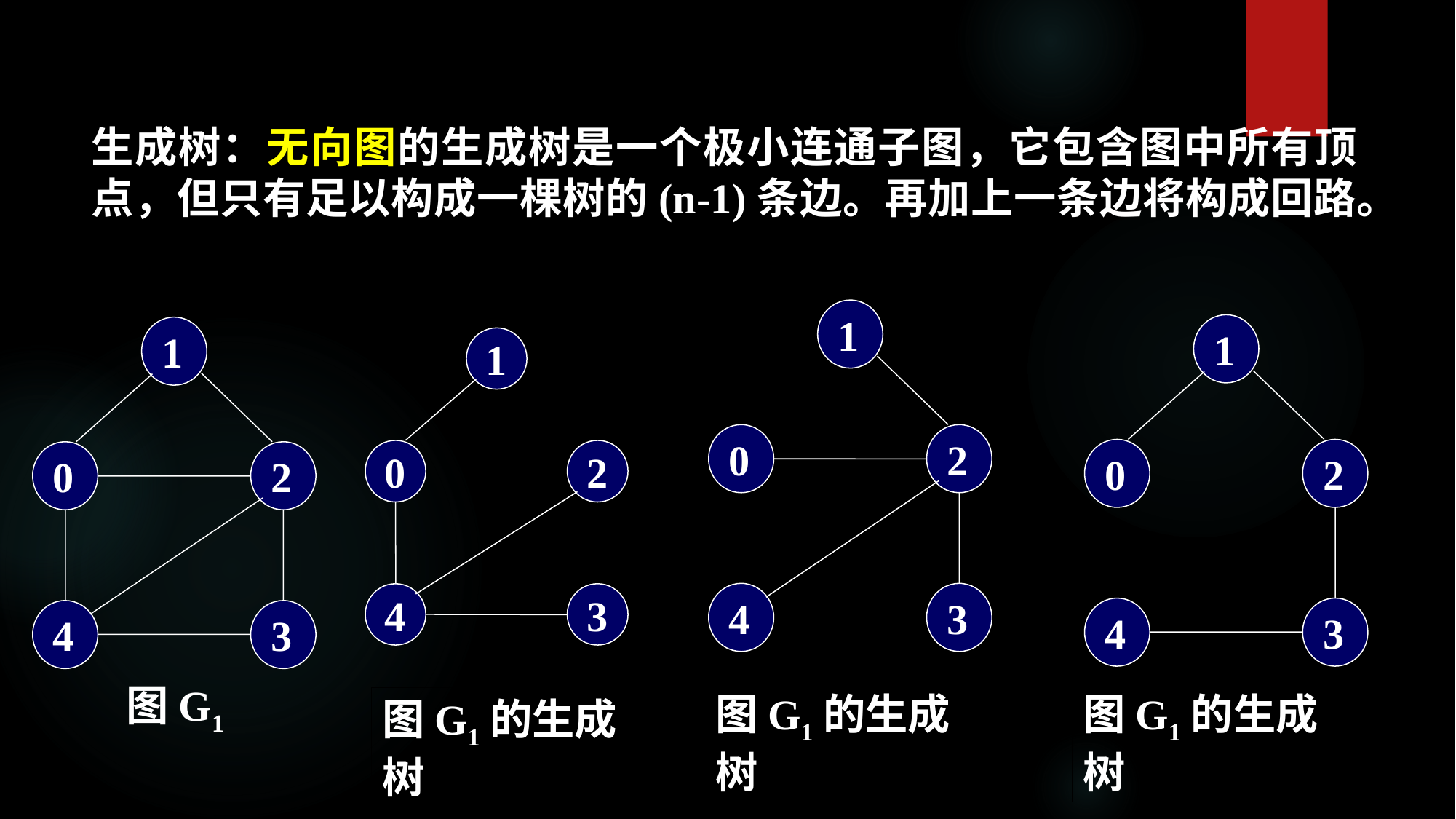

生成树：无向图的生成树是一个极小连通子图，它包含图中所有顶点，但只有足以构成一棵树的(n-1)条边。再加上一条边将构成回路。
1

0
2

4
3
1

0
2

4
3

1

0
2

4
3

1

0
2

4
3

图G1的生成树
图G1
图G1的生成树
图G1的生成树